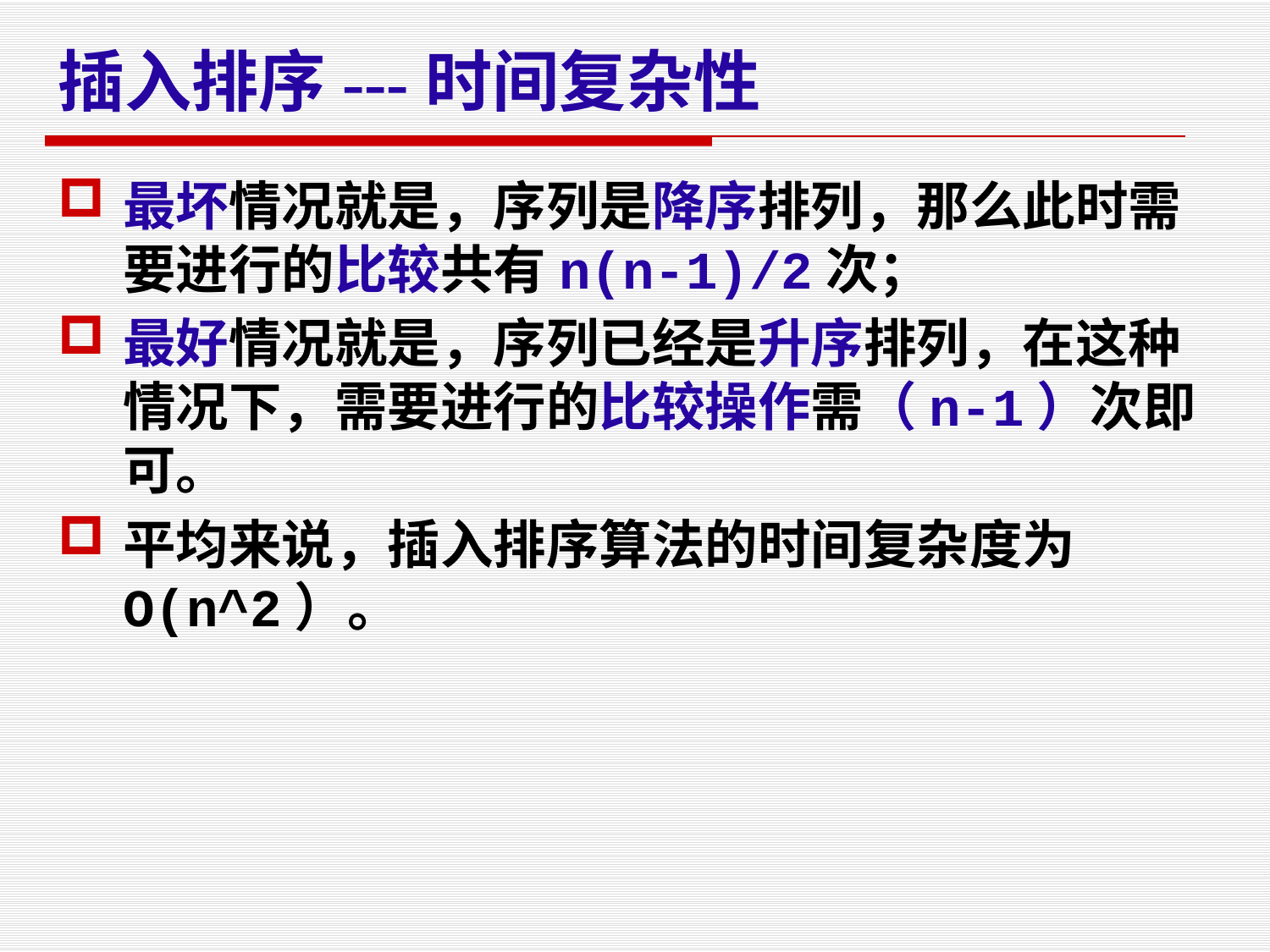

# 插入排序---时间复杂性
最坏情况就是，序列是降序排列，那么此时需要进行的比较共有n(n-1)/2次；
最好情况就是，序列已经是升序排列，在这种情况下，需要进行的比较操作需（n-1）次即可。
平均来说，插入排序算法的时间复杂度为O(n^2）。